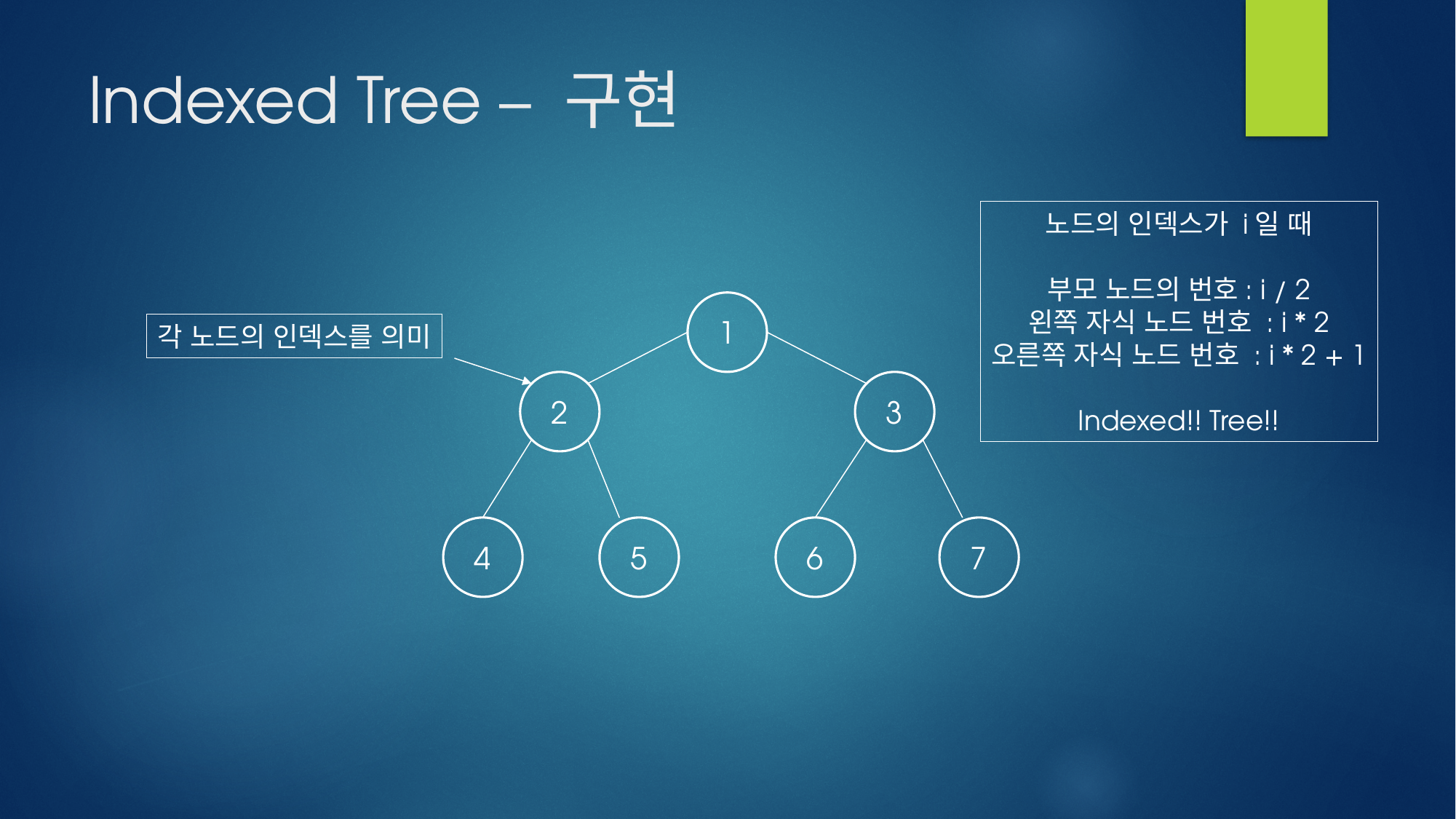

# Indexed Tree – 구현
노드의 인덱스가 i일 때
부모 노드의 번호: i / 2
왼쪽 자식 노드 번호 : i * 2
오른쪽 자식 노드 번호 : i * 2 + 1

Indexed!! Tree!!
1
각 노드의 인덱스를 의미
2
3
7
4
5
6